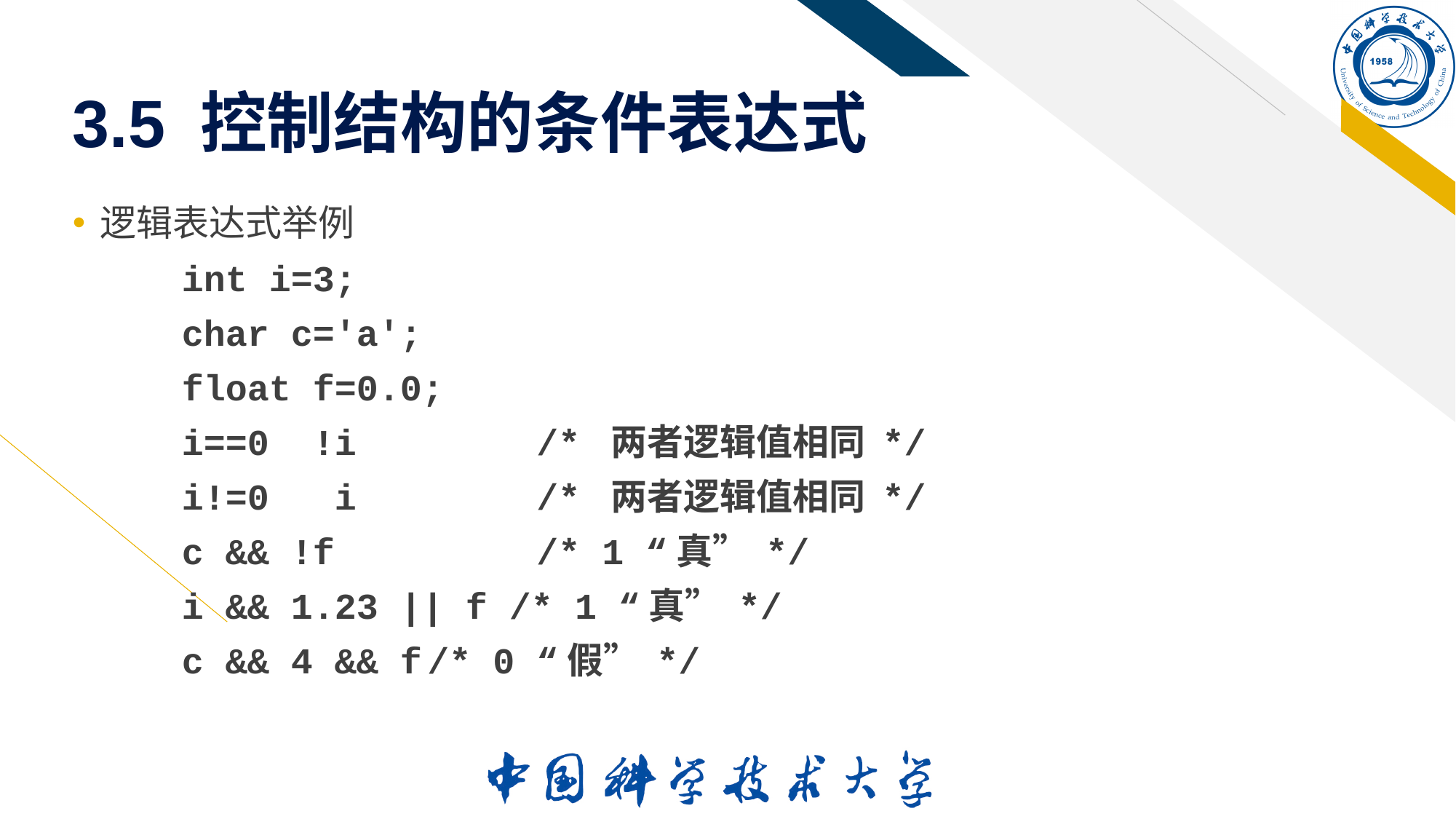

# 3.5 控制结构的条件表达式
逻辑表达式举例
int i=3;
char c='a';
float f=0.0;
i==0  !i		/* 两者逻辑值相同 */
i!=0   i		/* 两者逻辑值相同 */
c && !f		/* 1 “真” */
i && 1.23 || f /* 1 “真” */
c && 4 && f	/* 0 “假” */